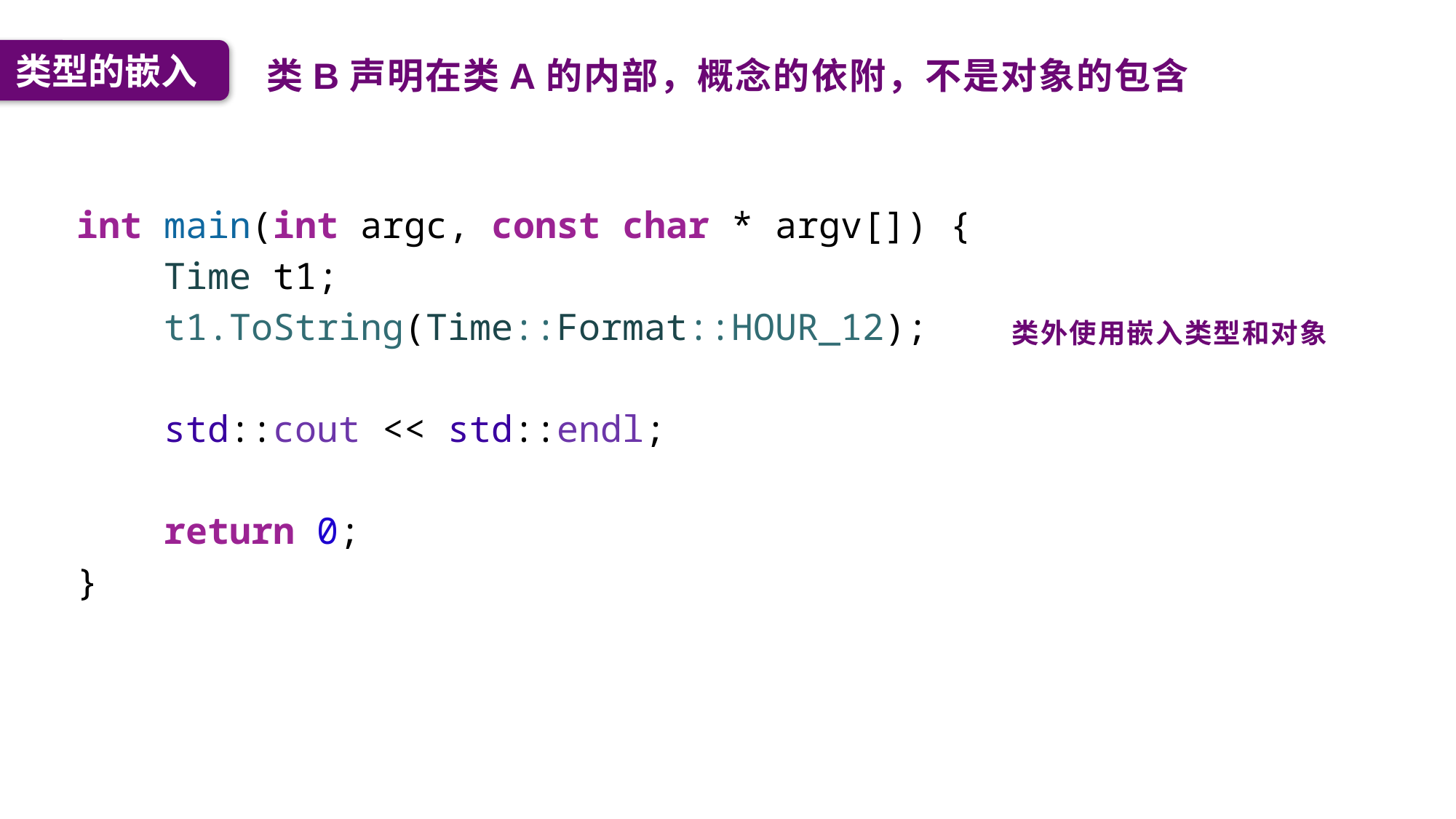

类型的嵌入
类B声明在类A的内部，概念的依附，不是对象的包含
int main(int argc, const char * argv[]) {
    Time t1;
    t1.ToString(Time::Format::HOUR_12);

    std::cout << std::endl;

    return 0;
}
类外使用嵌入类型和对象
35